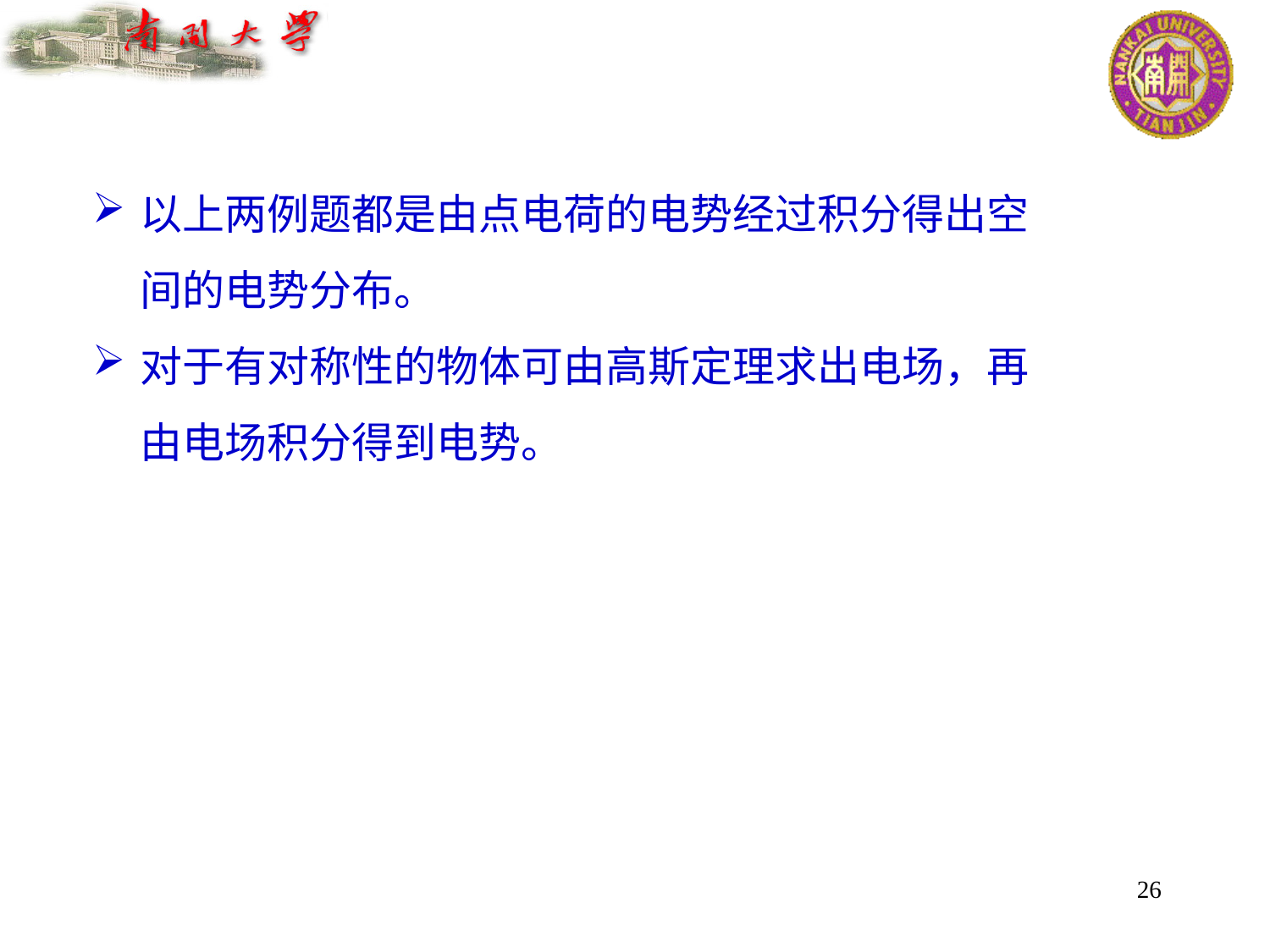

以上两例题都是由点电荷的电势经过积分得出空间的电势分布。
对于有对称性的物体可由高斯定理求出电场，再由电场积分得到电势。
26